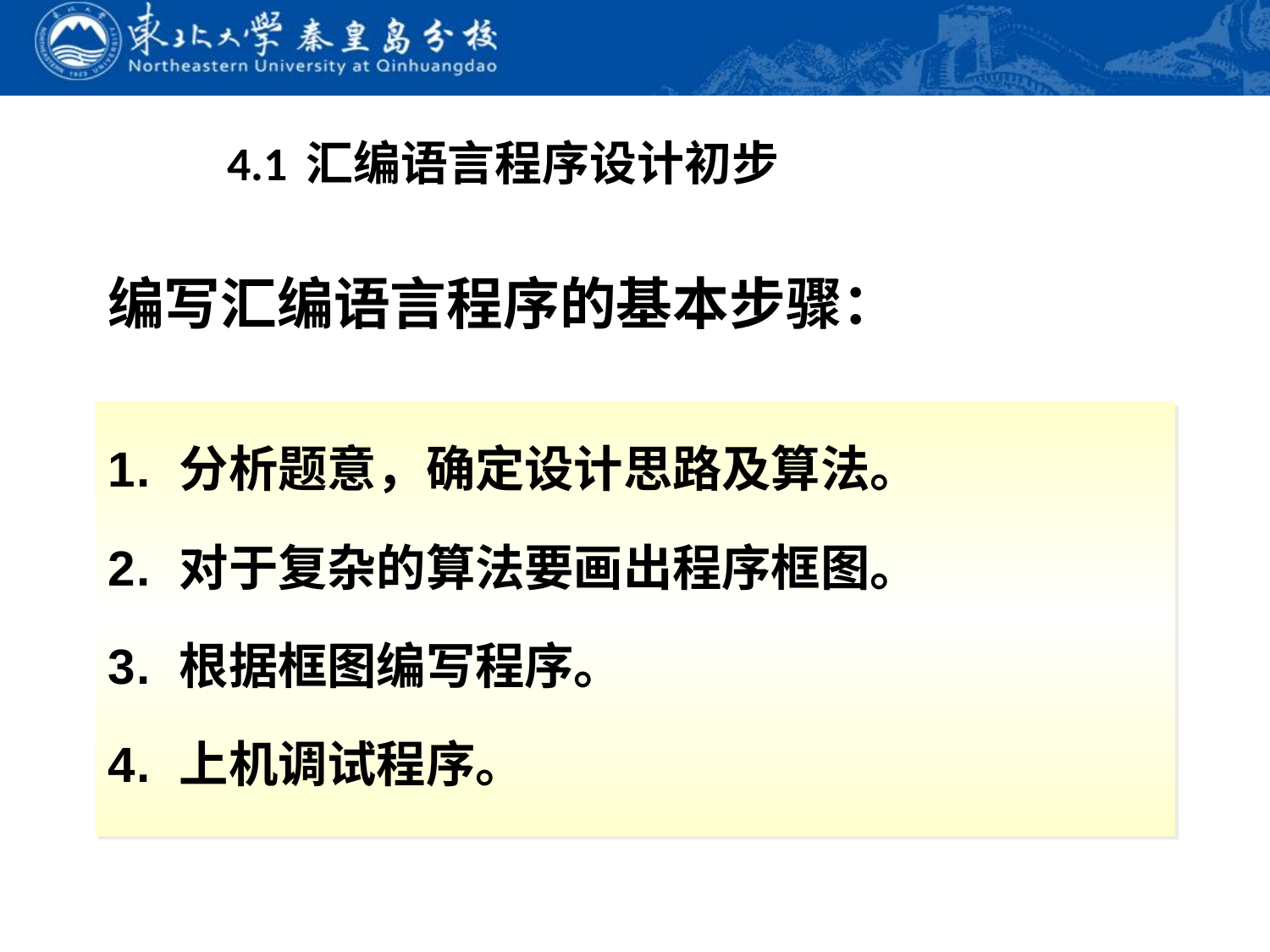

# 4.1 汇编语言程序设计初步
编写汇编语言程序的基本步骤：
分析题意，确定设计思路及算法。
对于复杂的算法要画出程序框图。
根据框图编写程序。
上机调试程序。